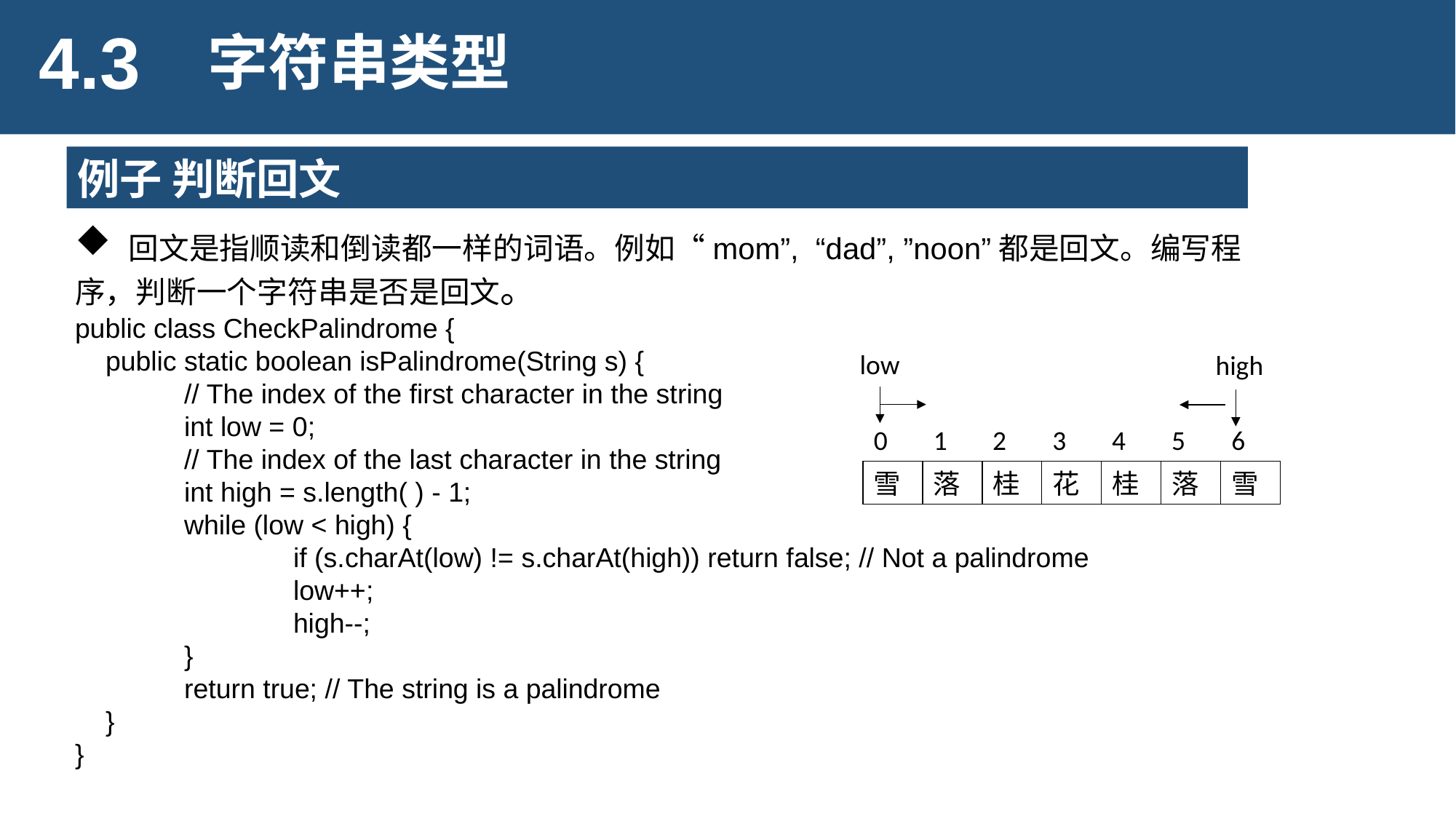

4.3
字符串类型
例子 判断回文
 回文是指顺读和倒读都一样的词语。例如“mom”,  “dad”, ”noon”都是回文。编写程序，判断一个字符串是否是回文。
public class CheckPalindrome {
    public static boolean isPalindrome(String s) {
	// The index of the first character in the string
	int low = 0;
	// The index of the last character in the string
	int high = s.length( ) - 1;
	while (low < high) {
		if (s.charAt(low) != s.charAt(high)) return false; // Not a palindrome
		low++;
		high--;
	}
	return true; // The string is a palindrome
    }
}

low
high
0
1
2
3
4
5
6
雪
落
桂
花
桂
落
雪